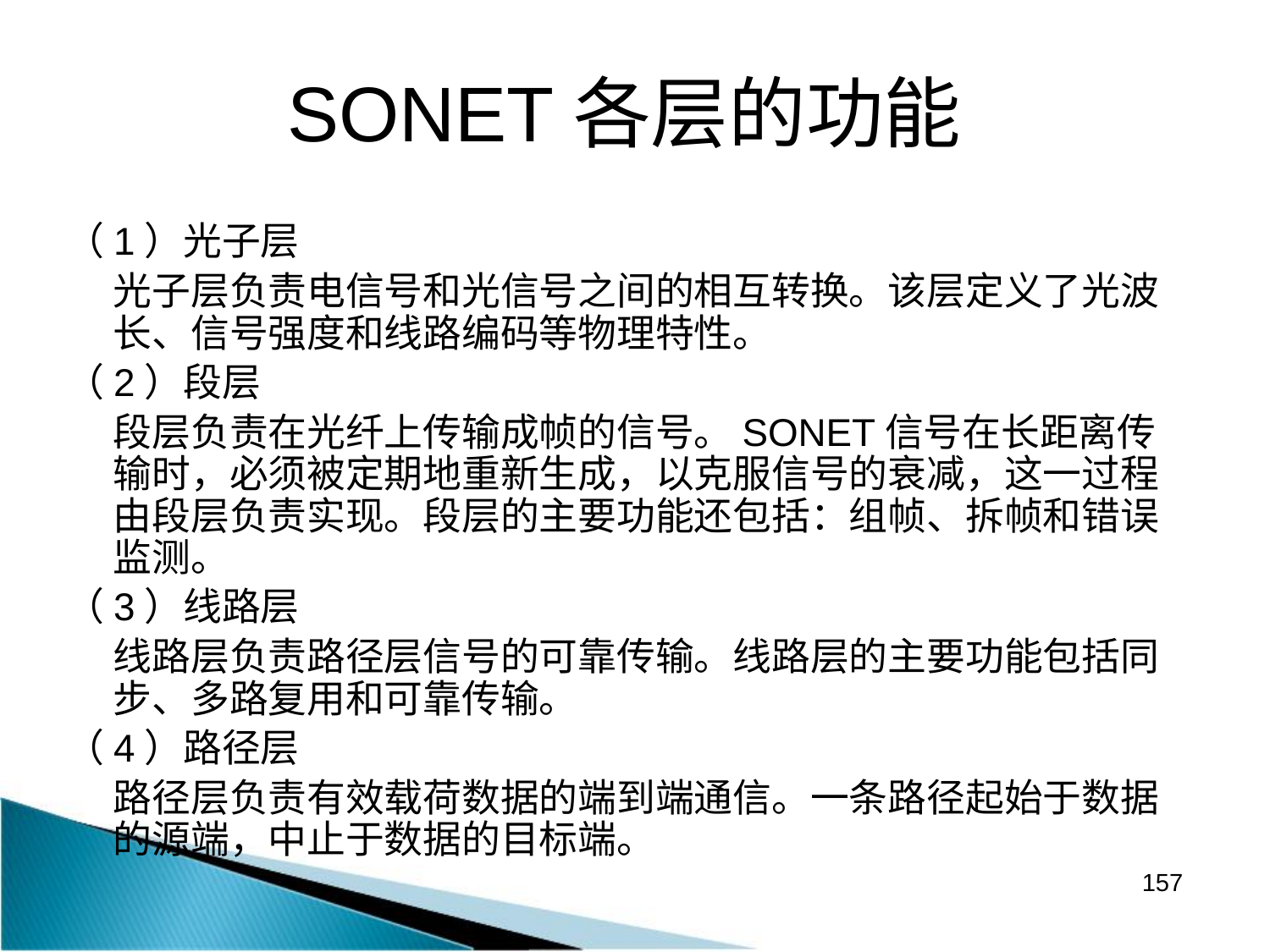

# SONET各层的功能
（1）光子层
	光子层负责电信号和光信号之间的相互转换。该层定义了光波长、信号强度和线路编码等物理特性。
（2）段层
	段层负责在光纤上传输成帧的信号。SONET信号在长距离传输时，必须被定期地重新生成，以克服信号的衰减，这一过程由段层负责实现。段层的主要功能还包括：组帧、拆帧和错误监测。
（3）线路层
	线路层负责路径层信号的可靠传输。线路层的主要功能包括同步、多路复用和可靠传输。
（4）路径层
	路径层负责有效载荷数据的端到端通信。一条路径起始于数据的源端，中止于数据的目标端。
157